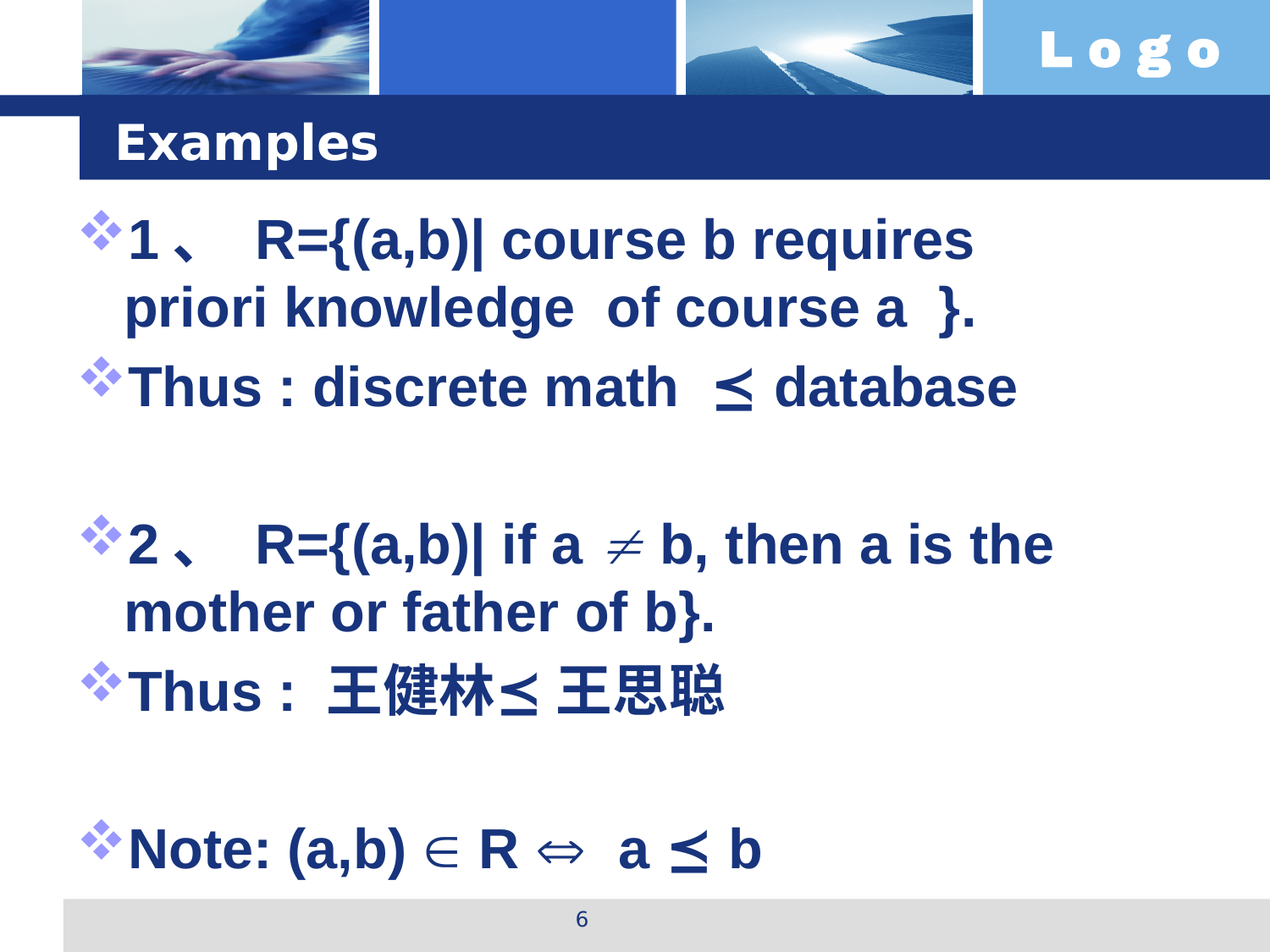

# Examples
1、 R={(a,b)| course b requires priori knowledge  of course a  }.
Thus : discrete math  ⪯ database

2、 R={(a,b)| if a ≠ b, then a is the mother or father of b}.
Thus : 王健林⪯ 王思聪

Note: (a,b) ∈ R ⇔  a ⪯ b

6